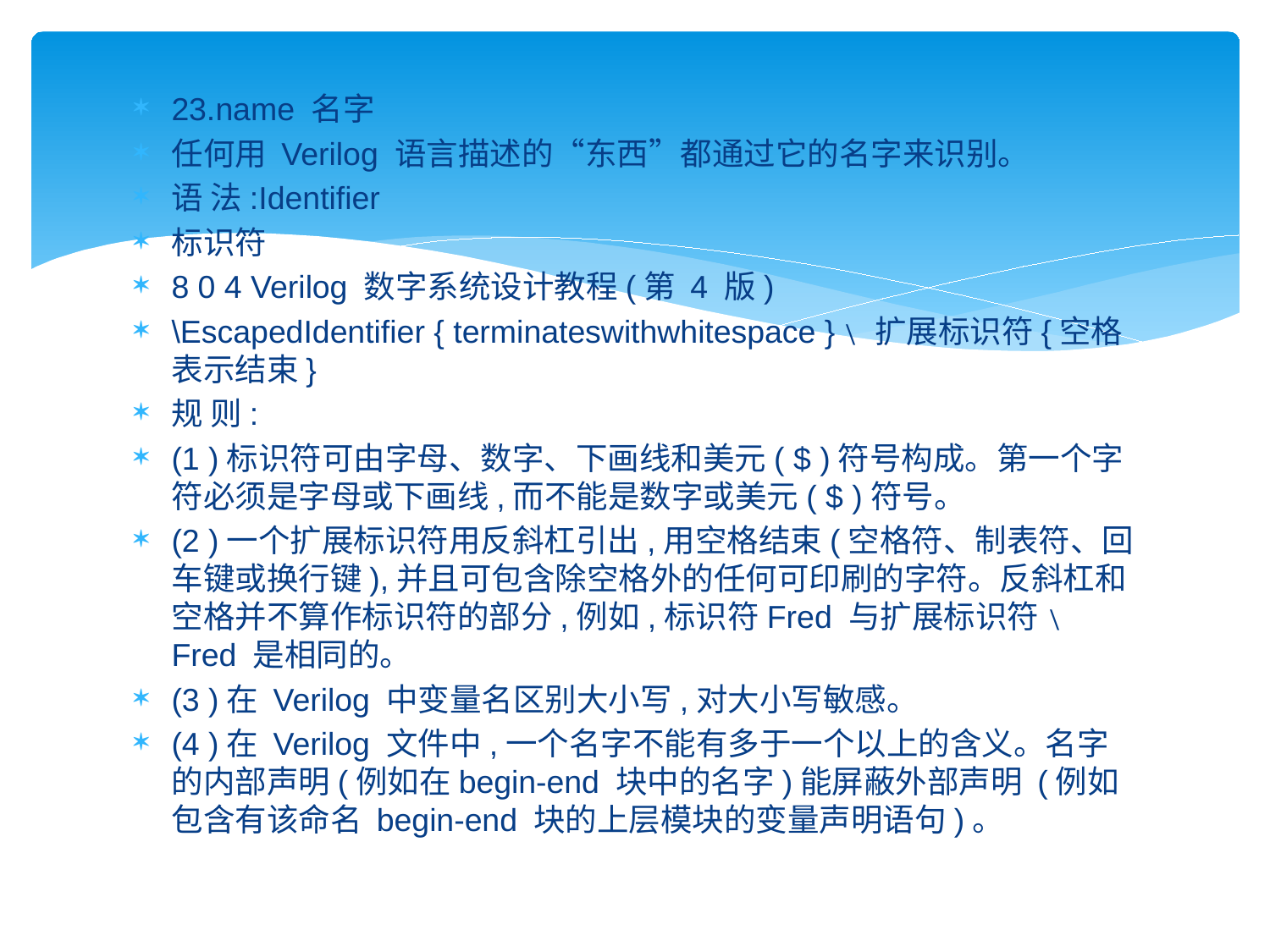

#
23.name 名字
任何用 Verilog 语言描述的“东西”都通过它的名字来识别。
语 法:Identifier
标识符
8 0 4 Verilog 数字系统设计教程(第 4 版)
\EscapedIdentifier { terminateswithwhitespace }﹨扩展标识符{空格表示结束}
规 则:
(1 )标识符可由字母、数字、下画线和美元( $ )符号构成。第一个字符必须是字母或下画线,而不能是数字或美元( $ )符号。
(2 )一个扩展标识符用反斜杠引出,用空格结束(空格符、制表符、回车键或换行键),并且可包含除空格外的任何可印刷的字符。反斜杠和空格并不算作标识符的部分,例如,标识符Fred 与扩展标识符﹨ Fred 是相同的。
(3 )在 Verilog 中变量名区别大小写,对大小写敏感。
(4 )在 Verilog 文件中,一个名字不能有多于一个以上的含义。名字的内部声明(例如在begin-end 块中的名字)能屏蔽外部声明 (例如包含有该命名 begin-end 块的上层模块的变量声明语句)。